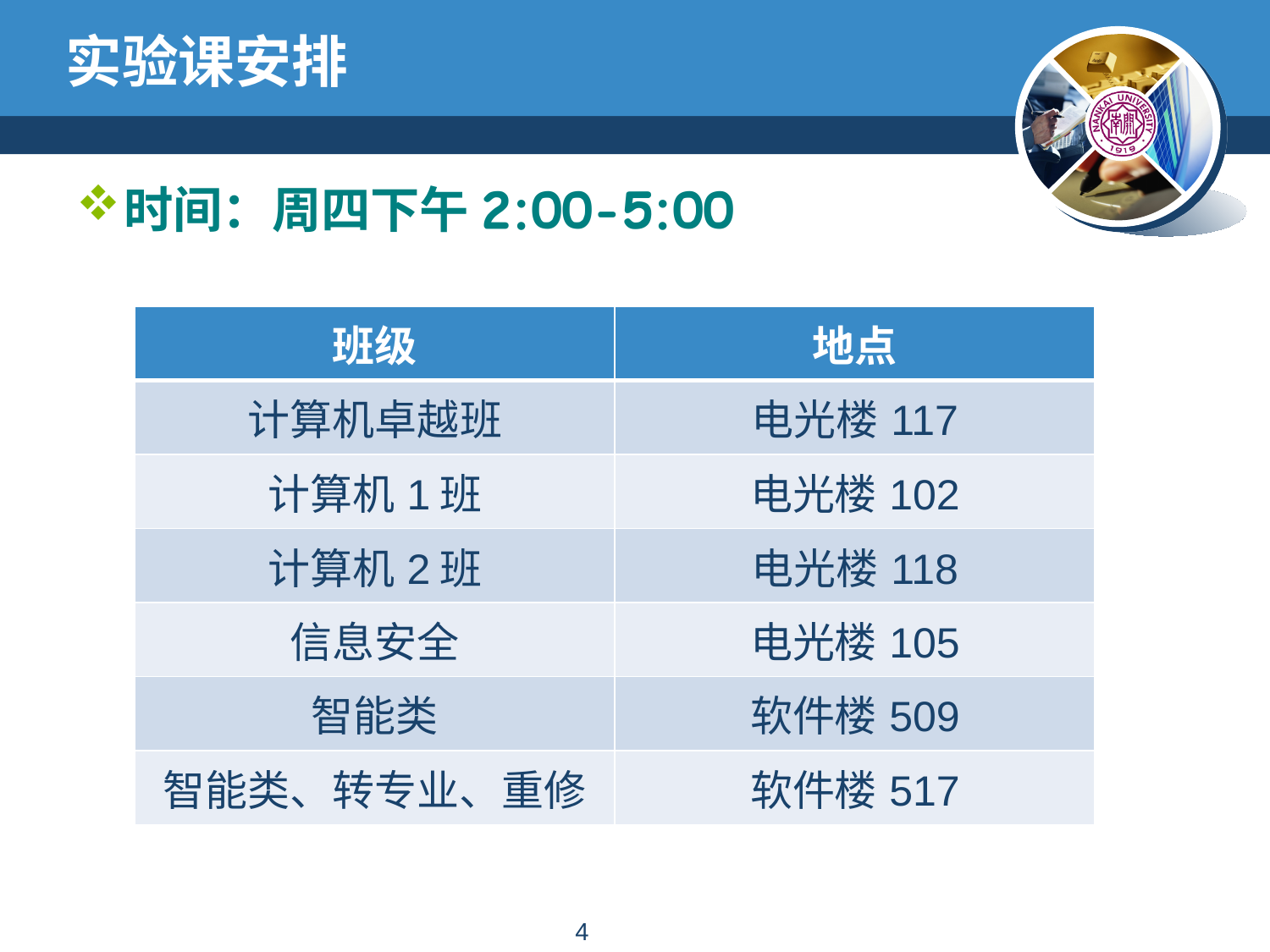

# 实验课安排
时间：周四下午2:00-5:00

| 班级 | 地点 |
| --- | --- |
| 计算机卓越班 | 电光楼117 |
| 计算机1班 | 电光楼102 |
| 计算机2班 | 电光楼118 |
| 信息安全 | 电光楼105 |
| 智能类 | 软件楼509 |
| 智能类、转专业、重修 | 软件楼517 |
4